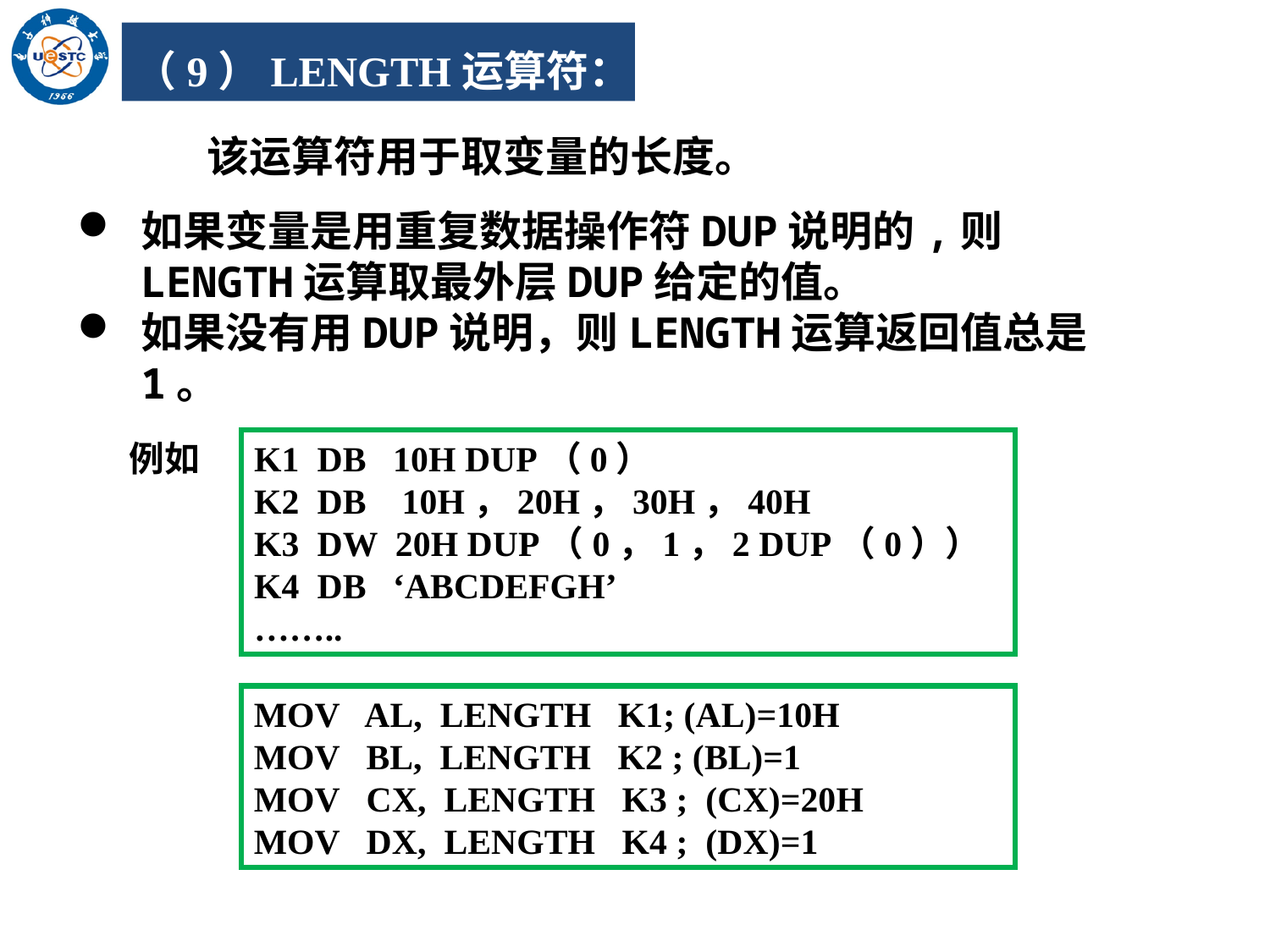

（9）LENGTH运算符：
该运算符用于取变量的长度。
如果变量是用重复数据操作符DUP说明的,则LENGTH运算取最外层DUP给定的值。
如果没有用DUP说明，则LENGTH运算返回值总是1。
例如
K1  DB   10H DUP（0）
K2  DB    10H，20H，30H，40H
K3  DW  20H DUP（0，1，2 DUP（0））
K4  DB   ‘ABCDEFGH’
……..
MOV   AL,  LENGTH   K1; (AL)=10H
MOV   BL,  LENGTH   K2 ; (BL)=1
MOV   CX,  LENGTH   K3 ;  (CX)=20H
MOV   DX,  LENGTH   K4 ;  (DX)=1